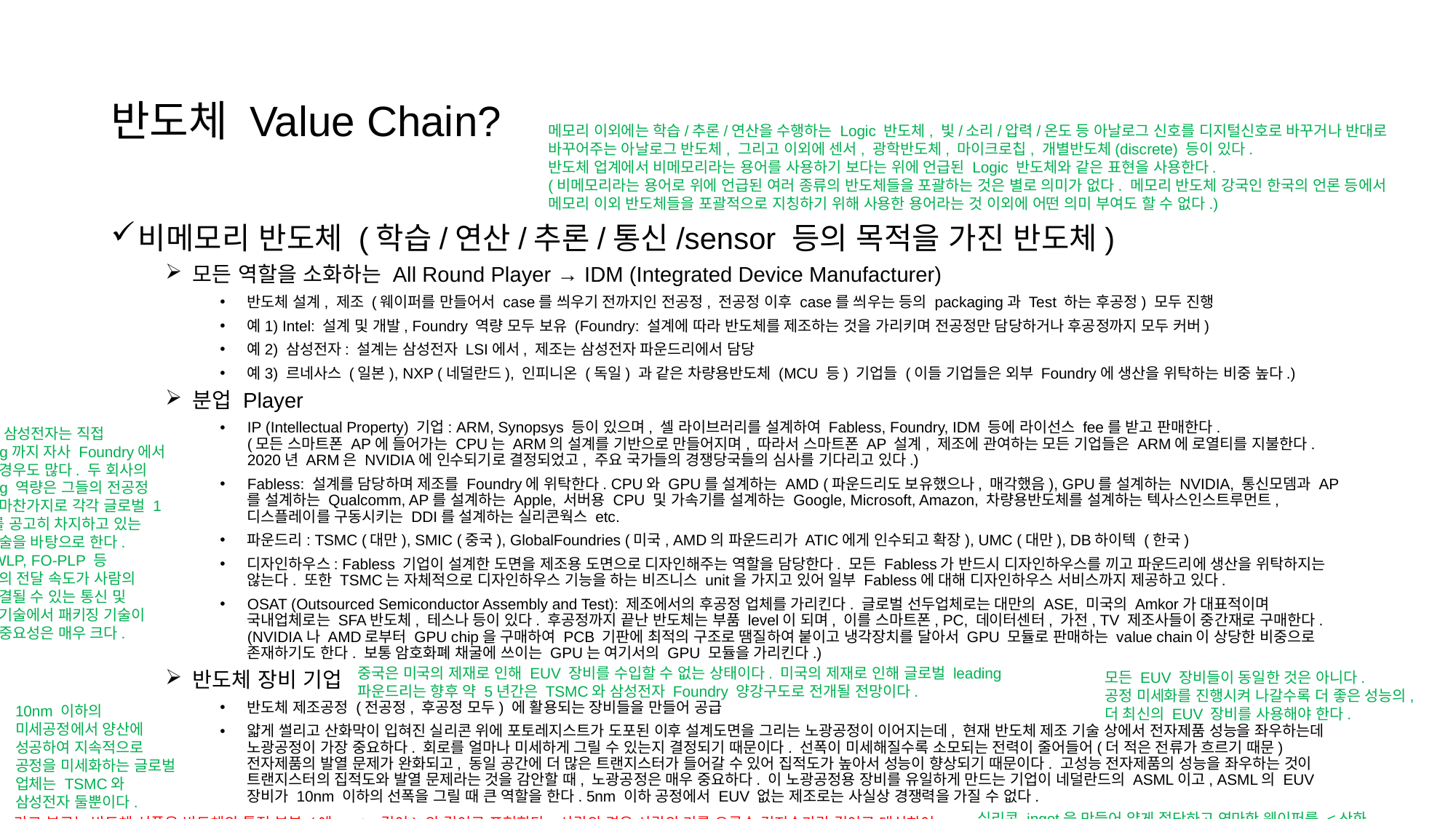

# 반도체 Value Chain?
메모리 이외에는 학습/추론/연산을 수행하는 Logic 반도체, 빛/소리/압력/온도 등 아날로그 신호를 디지털신호로 바꾸거나 반대로 바꾸어주는 아날로그 반도체, 그리고 이외에 센서, 광학반도체, 마이크로칩, 개별반도체(discrete) 등이 있다.
반도체 업계에서 비메모리라는 용어를 사용하기 보다는 위에 언급된 Logic 반도체와 같은 표현을 사용한다.
(비메모리라는 용어로 위에 언급된 여러 종류의 반도체들을 포괄하는 것은 별로 의미가 없다. 메모리 반도체 강국인 한국의 언론 등에서 메모리 이외 반도체들을 포괄적으로 지칭하기 위해 사용한 용어라는 것 이외에 어떤 의미 부여도 할 수 없다.)
비메모리 반도체 (학습/연산/추론/통신/sensor 등의 목적을 가진 반도체)
모든 역할을 소화하는 All Round Player → IDM (Integrated Device Manufacturer)
반도체 설계, 제조 (웨이퍼를 만들어서 case를 씌우기 전까지인 전공정, 전공정 이후 case를 씌우는 등의 packaging과 Test 하는 후공정) 모두 진행
예1) Intel: 설계 및 개발, Foundry 역량 모두 보유 (Foundry: 설계에 따라 반도체를 제조하는 것을 가리키며 전공정만 담당하거나 후공정까지 모두 커버)
예2) 삼성전자: 설계는 삼성전자 LSI에서, 제조는 삼성전자 파운드리에서 담당
예3) 르네사스 (일본), NXP (네덜란드), 인피니온 (독일) 과 같은 차량용반도체 (MCU 등) 기업들 (이들 기업들은 외부 Foundry에 생산을 위탁하는 비중 높다.)
분업 Player
IP (Intellectual Property) 기업: ARM, Synopsys 등이 있으며, 셀 라이브러리를 설계하여 Fabless, Foundry, IDM 등에 라이선스 fee를 받고 판매한다.
(모든 스마트폰 AP에 들어가는 CPU는 ARM의 설계를 기반으로 만들어지며, 따라서 스마트폰 AP 설계, 제조에 관여하는 모든 기업들은 ARM에 로열티를 지불한다. 2020년 ARM은 NVIDIA에 인수되기로 결정되었고, 주요 국가들의 경쟁당국들의 심사를 기다리고 있다.)
Fabless: 설계를 담당하며 제조를 Foundry에 위탁한다. CPU와 GPU를 설계하는 AMD (파운드리도 보유했으나, 매각했음), GPU를 설계하는 NVIDIA, 통신모뎀과 AP를 설계하는 Qualcomm, AP를 설계하는 Apple, 서버용 CPU 및 가속기를 설계하는 Google, Microsoft, Amazon, 차량용반도체를 설계하는 텍사스인스트루먼트, 디스플레이를 구동시키는 DDI를 설계하는 실리콘웍스 etc.
파운드리: TSMC (대만), SMIC (중국), GlobalFoundries (미국, AMD의 파운드리가 ATIC에게 인수되고 확장), UMC (대만), DB하이텍 (한국)
디자인하우스: Fabless 기업이 설계한 도면을 제조용 도면으로 디자인해주는 역할을 담당한다. 모든 Fabless가 반드시 디자인하우스를 끼고 파운드리에 생산을 위탁하지는 않는다. 또한 TSMC는 자체적으로 디자인하우스 기능을 하는 비즈니스 unit을 가지고 있어 일부 Fabless에 대해 디자인하우스 서비스까지 제공하고 있다.
OSAT (Outsourced Semiconductor Assembly and Test): 제조에서의 후공정 업체를 가리킨다. 글로벌 선두업체로는 대만의 ASE, 미국의 Amkor가 대표적이며 국내업체로는 SFA반도체, 테스나 등이 있다. 후공정까지 끝난 반도체는 부품 level이 되며, 이를 스마트폰, PC, 데이터센터, 가전, TV 제조사들이 중간재로 구매한다.
(NVIDIA나 AMD로부터 GPU chip을 구매하여 PCB 기판에 최적의 구조로 땜질하여 붙이고 냉각장치를 달아서 GPU 모듈로 판매하는 value chain이 상당한 비중으로 존재하기도 한다. 보통 암호화폐 채굴에 쓰이는 GPU는 여기서의 GPU 모듈을 가리킨다.)
반도체 장비 기업
반도체 제조공정 (전공정, 후공정 모두) 에 활용되는 장비들을 만들어 공급
얇게 썰리고 산화막이 입혀진 실리콘 위에 포토레지스트가 도포된 이후 설계도면을 그리는 노광공정이 이어지는데, 현재 반도체 제조 기술 상에서 전자제품 성능을 좌우하는데 노광공정이 가장 중요하다. 회로를 얼마나 미세하게 그릴 수 있는지 결정되기 때문이다. 선폭이 미세해질수록 소모되는 전력이 줄어들어(더 적은 전류가 흐르기 때문) 전자제품의 발열 문제가 완화되고, 동일 공간에 더 많은 트랜지스터가 들어갈 수 있어 집적도가 높아서 성능이 향상되기 때문이다. 고성능 전자제품의 성능을 좌우하는 것이 트랜지스터의 집적도와 발열 문제라는 것을 감안할 때, 노광공정은 매우 중요하다. 이 노광공정용 장비를 유일하게 만드는 기업이 네덜란드의 ASML이고, ASML의 EUV 장비가 10nm 이하의 선폭을 그릴 때 큰 역할을 한다. 5nm 이하 공정에서 EUV 없는 제조로는 사실상 경쟁력을 가질 수 없다.
TSMC와 삼성전자는 직접 packaging까지 자사 Foundry에서 진행하는 경우도 많다. 두 회사의 packaging 역량은 그들의 전공정 기술들과 마찬가지로 각각 글로벌 1위, 2위를 공고히 차지하고 있는 최첨단 기술을 바탕으로 한다.
예) FO-WLP, FO-PLP 등
특히 신호의 전달 속도가 사람의 생명과 직결될 수 있는 통신 및 자율주행 기술에서 패키징 기술이 차지하는 중요성은 매우 크다.
중국은 미국의 제재로 인해 EUV 장비를 수입할 수 없는 상태이다. 미국의 제재로 인해 글로벌 leading 파운드리는 향후 약 5년간은 TSMC와 삼성전자 Foundry 양강구도로 전개될 전망이다.
모든 EUV 장비들이 동일한 것은 아니다.
공정 미세화를 진행시켜 나갈수록 더 좋은 성능의, 더 최신의 EUV 장비를 사용해야 한다.
10nm 이하의 미세공정에서 양산에 성공하여 지속적으로 공정을 미세화하는 글로벌 업체는 TSMC와 삼성전자 둘뿐이다.
실리콘 ingot을 만들어 얇게 절단하고 연마한 웨이퍼를 <산화-노광-식각-증착/이온주입-금속배선-EDS (Electrical Die Sorting) –패키징> 시키는 모든 각 공정에는 매우 복잡한 전기공학, 화학, 재료공학적 배경지식이 요구되므로 자세한 설명을 모두 제외하였음.
~nm라고 부르는 반도체 선폭은 반도체의 특정 부분 (예: gate 길이) 의 길이로 표현한다. 사람의 경우 사람의 키를 오른손 검지손가락 길이로 대신하여 측정하겠다는 것이다. 따라서 반도체 미세공정에 제시되는 수치가 해당 chip의 집적도 서열과 반드시 일치하지는 않는다. Intel의 10nm 공정 CPU가 Razen의 TSMC 7nm 공정과 성능적으로 경쟁하고 있는 것도 이와 같은 이유이다. 즉 A 기업의 ??nm 공정과 B 기업의 ??nm 공정은 수치 자체만으로 비교되기에는 여러가지 어려운 점이 있다.
또한 수치 자체의 개선 보다 공정 concept의 개선이 더 중요하기도 하다. 일례로 삼성전자 Foundry는 NVIDIA로부터 RTX 30 line GPU chip을 수주받았는데, 8nm 공정으로 제조하였다. 그러나 이는 10nm의 파생 버전으로, 10nm 보다 더 우수한 성능의 chip을 제조할 수는 있으나, 수치 감소에 따른 impact 만큼의 성능 개선을 제공하지는 못한다. 주문자인 NVIDIA도 이러한 점을 알고 있으나, 여러가지 요인들을 고려하여 주문하였을 것이고, 막상 주문하고 나면 8nm 공정을 마케팅적으로 활용할 수밖에 없었을 것이다.
그러나 이러한 점들이 반도체 미세공정의 중요성을 훼손시키는 것은 절대로 아니다. 삼성전자 Foundry의 8nm 공정은 분명 자사의 10nm 공정보다 진일보한 것임에는 틀림없다. 또한 10nm 미만 공정은 분명 10nm 이상 공정과, 3nm 공정은 3~10nm 공정과 기술적으로 큰 차이를 보인다. (10nm 미만을 가능케 한 FinFET 구조, 3nm에서 TSMC와의 역전을 꿈꾸는 삼성전자 Foundry의 Gate All Around 구조 등이 그러하다.) 또한 이러한 트랜지스터 구조를 스케치하기 위한 노광공정에서의 EUV 장비 보유 여부와 숙련도 정도도 반도체 미세공정의 수준에 비례한다고 볼 수 있기에, 반도체 미세공정이 크게 중요하지 않다는 진술을 틀린 것이다. 일례로 SMIC의 EUV 장비 공급이 막히자 중국 내 어떤 기업도 (심지어 HiSilicon, Unisoc도) SMIC에게 최신 AP 제조를 주문하고 있지 않는다. 또한 어떠한 Fabless도 EUV 장비 없으면서 미세공정을 위한 트랜지스터 구조 구현하여 상업화한 경험이 없고 첨단 장비 사용 및 기술 적용들과 관련된 숙련도 및 노하우가 없는 SMIC에 ‘선두 기업들의 기술발전이 수년 간 정체되는 (마치 2010년대 Intel의 Foundry처럼) 시점이 오기 전까지는’ 반도체 제조 주문을 맡길 이유가 없을 것이다. (뒤에도 언급할 것이지만 반도체 시장에서의 숙련도, 노하우는 철저하게 승자승 원칙이 적용되었음을 역사가 보여주고 있다. 또한 뒤에서 언급되겠지만 현세대의 반도체는 트랜지스터의 크기를 줄이면서 성능향상이 가능했으나, 이제 그 한계에 다다랐고 관련 분야 전문가들은 새로운 소재를 도입하거나 반도체 외부의 기술역량을 접목하여 이 한계를 돌파하고자 한다. 이러한 game changer의 역할을 SMIC가 해낸다면 또는 중국의 다른 Foundry가 해낸다면 그 때는 지금의 Foundry와 다른 지형이 그려질 것이다. 다시 말해서 중국 Foundry가 game changer가 되지 못하고 이를 다른 국가의 기업들이 해내게 되면, 향후 5년까지뿐만 아니라 앞으로도 중국의 반도체 제조 굴기는 사실상 불가능하게 될 것이다.)